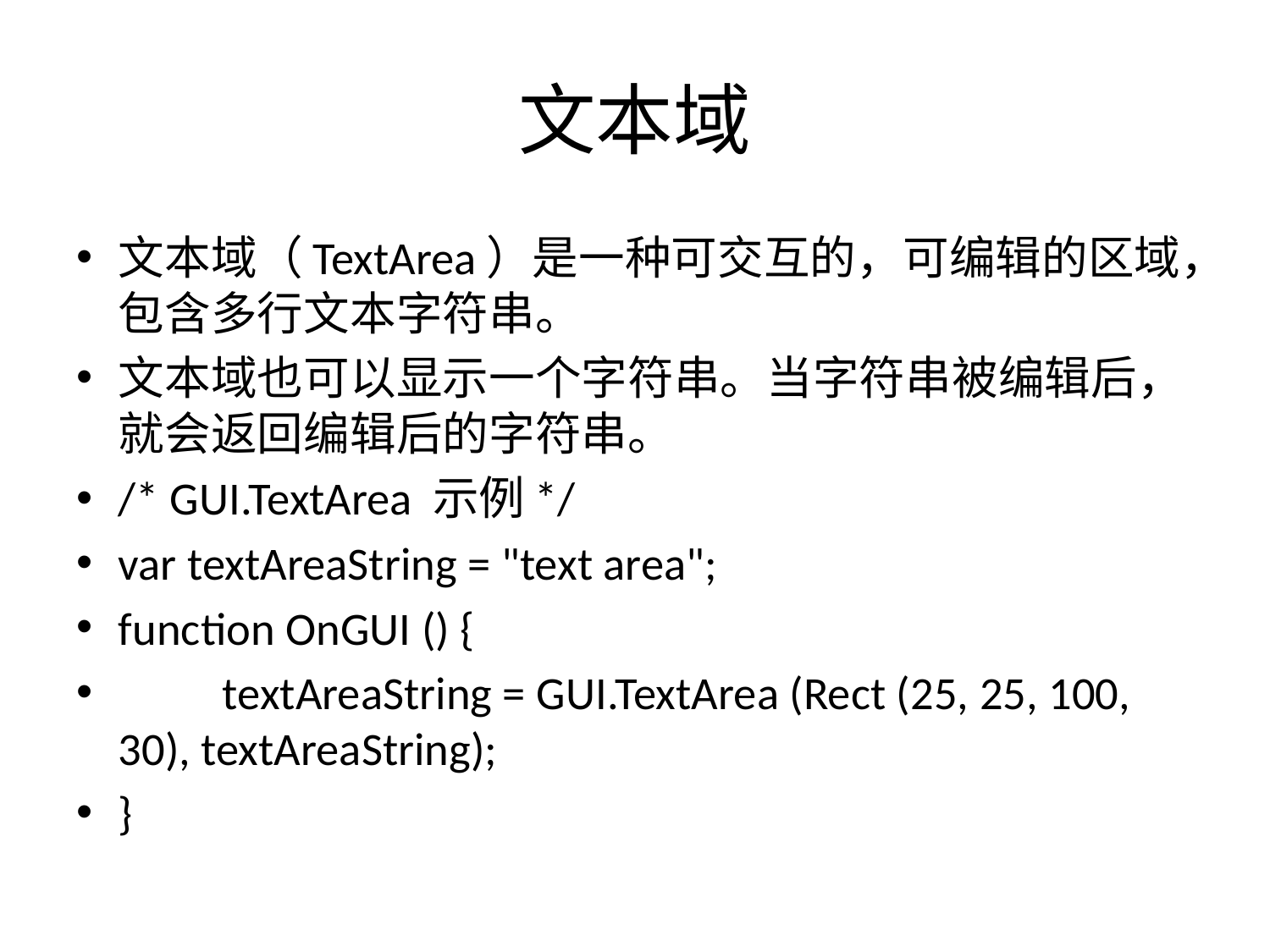

# 文本域
文本域（TextArea）是一种可交互的，可编辑的区域，包含多行文本字符串。
文本域也可以显示一个字符串。当字符串被编辑后，就会返回编辑后的字符串。
/* GUI.TextArea 示例*/
var textAreaString = "text area";
function OnGUI () {
	textAreaString = GUI.TextArea (Rect (25, 25, 100, 30), textAreaString);
}